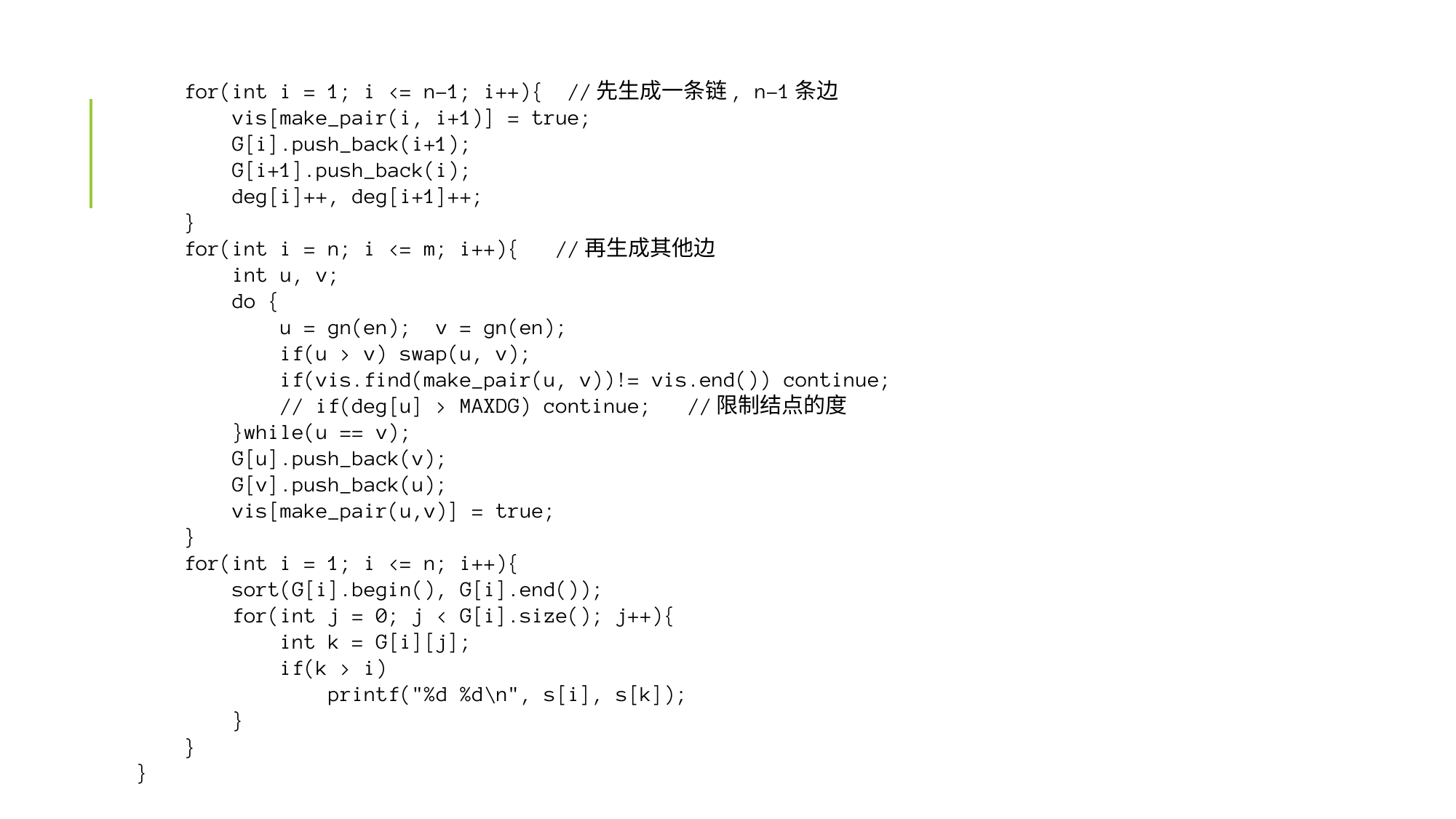

for(int i = 1; i <= n-1; i++){  //先生成一条链, n-1条边
        vis[make_pair(i, i+1)] = true;
        G[i].push_back(i+1);
        G[i+1].push_back(i);
        deg[i]++, deg[i+1]++;
    }
    for(int i = n; i <= m; i++){   //再生成其他边
        int u, v;
        do {
            u = gn(en);  v = gn(en);
            if(u > v) swap(u, v);
            if(vis.find(make_pair(u, v))!= vis.end()) continue;
            // if(deg[u] > MAXDG) continue;   //限制结点的度
        }while(u == v);
        G[u].push_back(v);
        G[v].push_back(u);
        vis[make_pair(u,v)] = true;
    }
    for(int i = 1; i <= n; i++){
        sort(G[i].begin(), G[i].end());
        for(int j = 0; j < G[i].size(); j++){
            int k = G[i][j];
            if(k > i)
                printf("%d %d\n", s[i], s[k]);
        }
    }
}